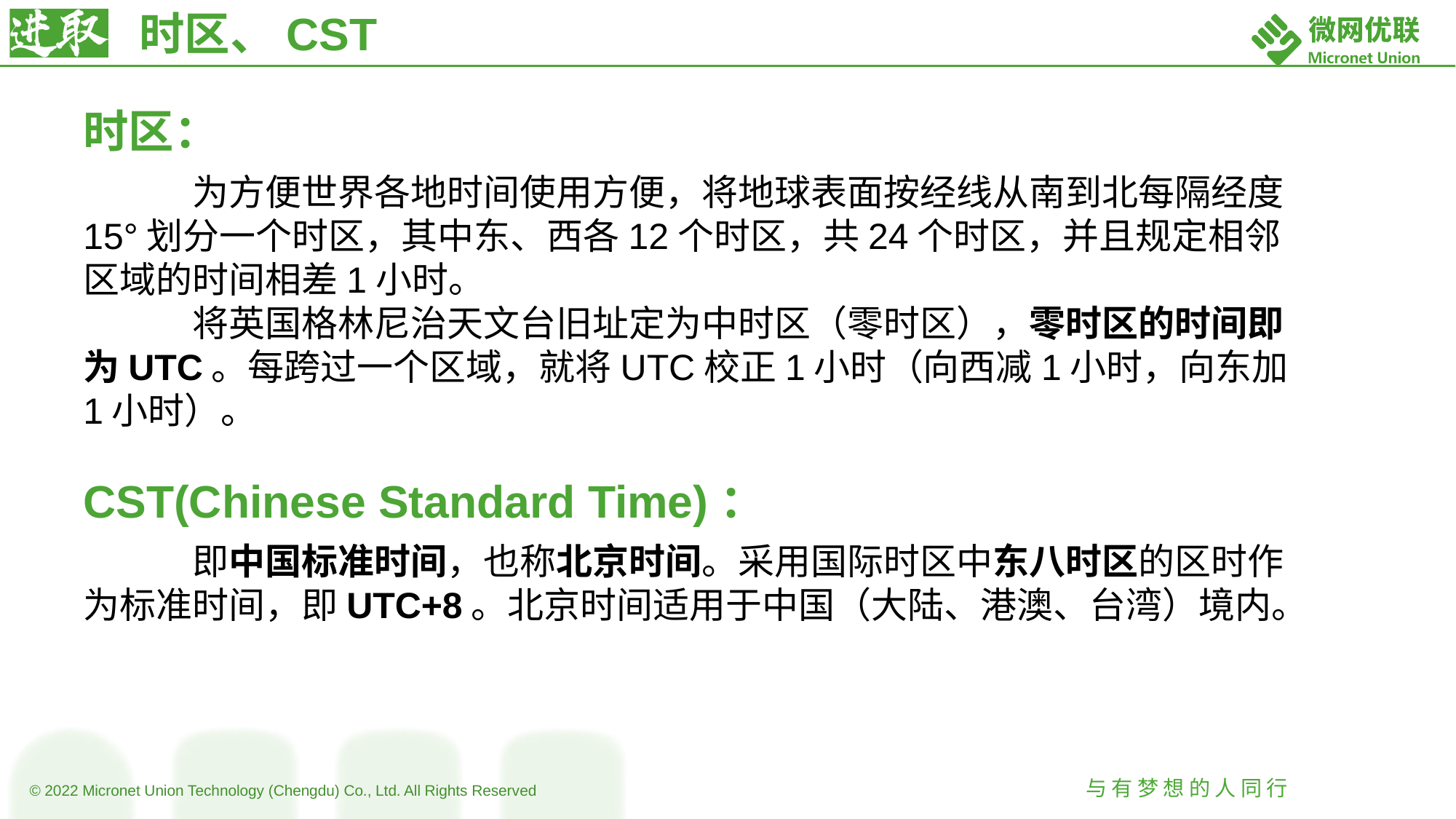

时区、CST
时区：
	为方便世界各地时间使用方便，将地球表面按经线从南到北每隔经度15°划分一个时区，其中东、西各12个时区，共24个时区，并且规定相邻区域的时间相差1小时。
	将英国格林尼治天文台旧址定为中时区（零时区），零时区的时间即为UTC。每跨过一个区域，就将UTC校正1小时（向西减1小时，向东加1小时）。

CST(Chinese Standard Time)：
	即中国标准时间，也称北京时间。采用国际时区中东八时区的区时作为标准时间，即UTC+8。北京时间适用于中国（大陆、港澳、台湾）境内。